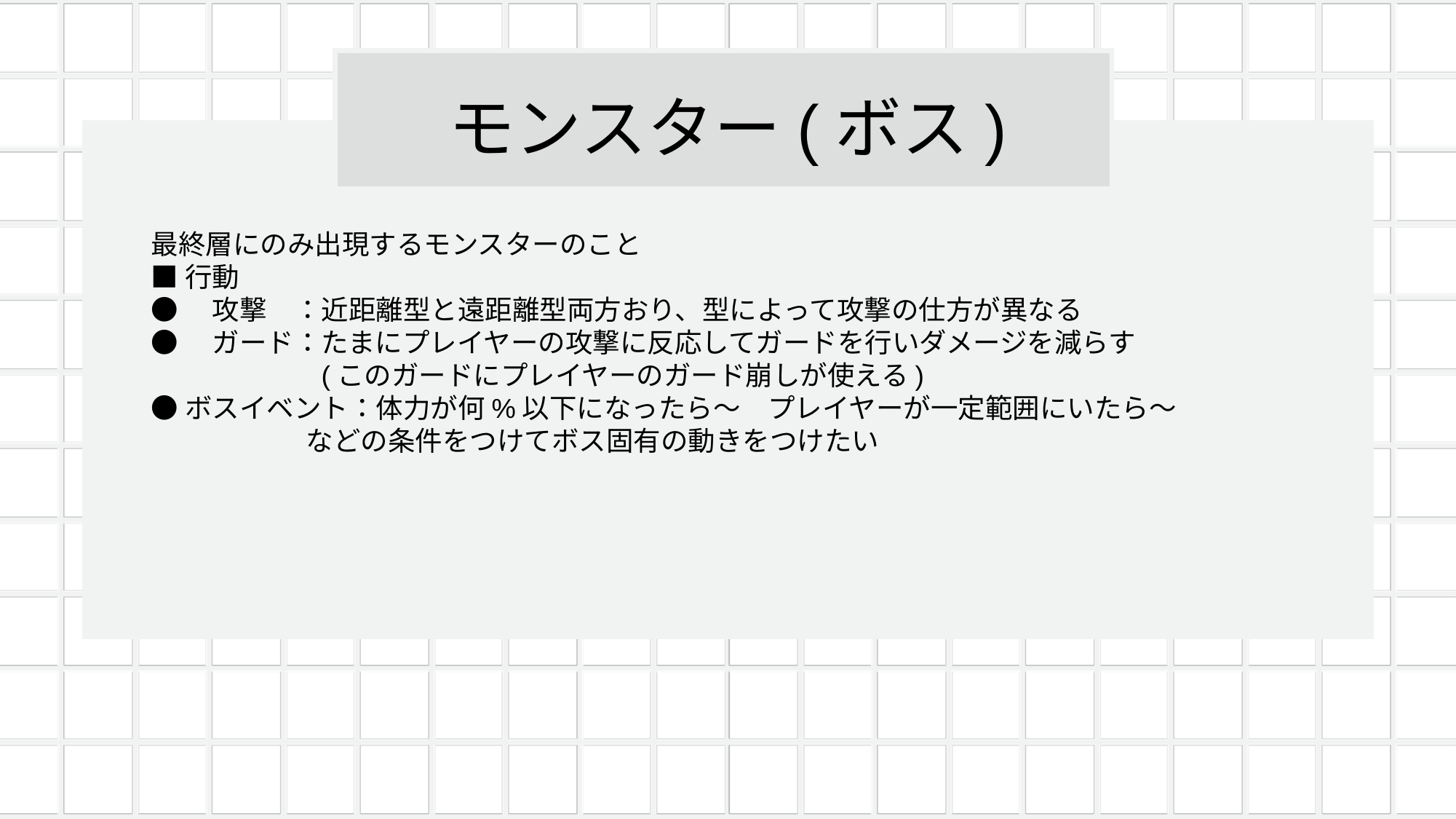

モンスター(ボス)

最終層にのみ出現するモンスターのこと
■行動
●　攻撃　：近距離型と遠距離型両方おり、型によって攻撃の仕方が異なる
●　ガード：たまにプレイヤーの攻撃に反応してガードを行いダメージを減らす
　　　　　　(このガードにプレイヤーのガード崩しが使える)
●ボスイベント：体力が何%以下になったら～　プレイヤーが一定範囲にいたら～
                        などの条件をつけてボス固有の動きをつけたい